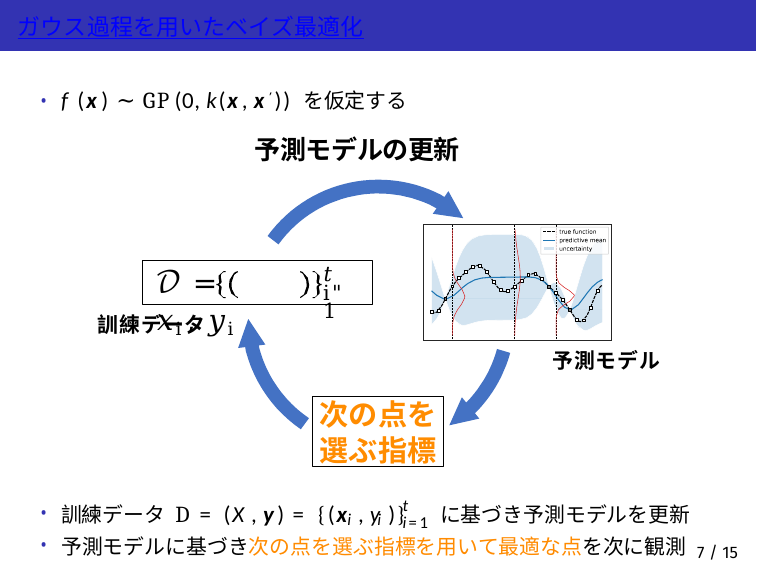

ガウス過程を用いたベイズ最適化
f (x) ∼ GP(0, k(x, x′)) を仮定する
予測モデルの更新

𝑡  i"1
𝒟 =	𝑥i, 𝑦i
訓練データ
予測モデル
次の点を 選ぶ指標
•
•
t
訓練データ D = (X, y) = {(x , y )}	に基づき予測モデルを更新
i	i
i=1
予測モデルに基づき次の点を選ぶ指標を用いて最適な点を次に観測
7 / 15